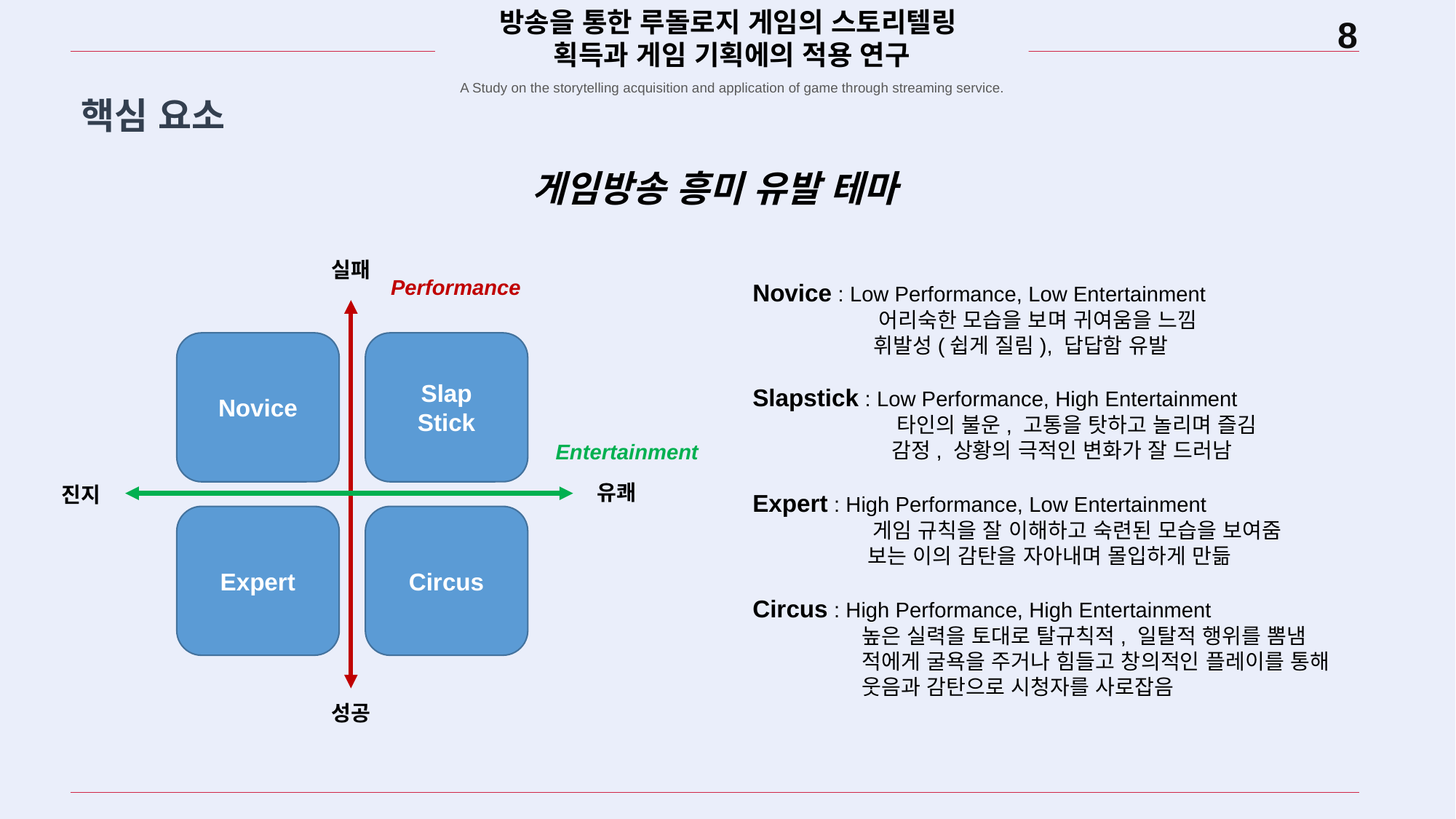

방송을 통한 루돌로지 게임의 스토리텔링
획득과 게임 기획에의 적용 연구
A Study on the storytelling acquisition and application of game through streaming service.
핵심 요소
게임방송 흥미 유발 테마
실패
Performance
Novice
Slap
Stick
Entertainment
유쾌
진지
Expert
Circus
성공
Novice : Low Performance, Low Entertainment
	  어리숙한 모습을 보며 귀여움을 느낌
	  휘발성(쉽게 질림), 답답함 유발

Slapstick : Low Performance, High Entertainment
	     타인의 불운, 고통을 탓하고 놀리며 즐김
	     감정, 상황의 극적인 변화가 잘 드러남

Expert : High Performance, Low Entertainment
	 게임 규칙을 잘 이해하고 숙련된 모습을 보여줌
	 보는 이의 감탄을 자아내며 몰입하게 만듦

Circus : High Performance, High Entertainment
	높은 실력을 토대로 탈규칙적, 일탈적 행위를 뽐냄
	적에게 굴욕을 주거나 힘들고 창의적인 플레이를 통해
	웃음과 감탄으로 시청자를 사로잡음